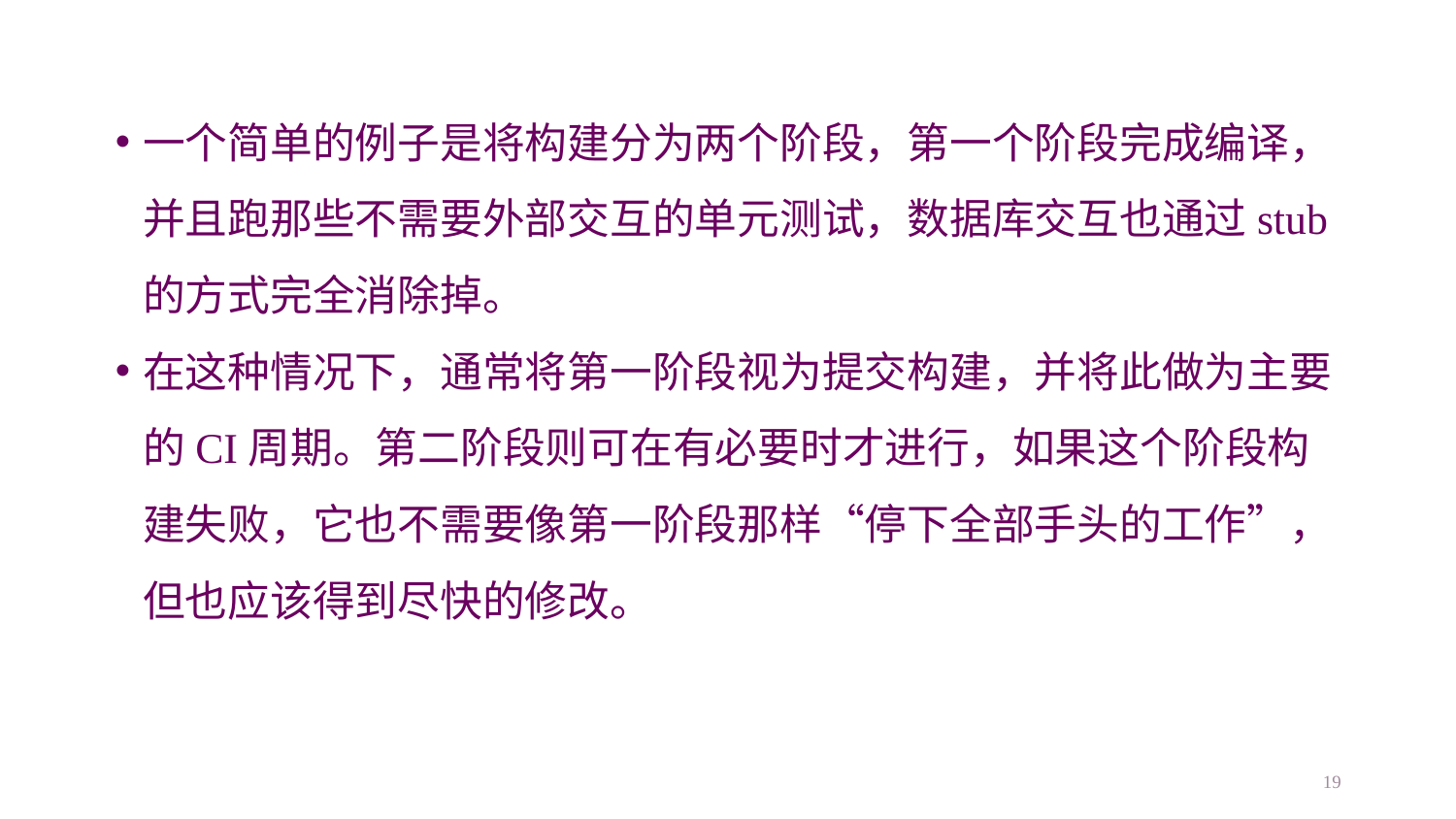

一个简单的例子是将构建分为两个阶段，第一个阶段完成编译，并且跑那些不需要外部交互的单元测试，数据库交互也通过stub的方式完全消除掉。
在这种情况下，通常将第一阶段视为提交构建，并将此做为主要的CI周期。第二阶段则可在有必要时才进行，如果这个阶段构建失败，它也不需要像第一阶段那样“停下全部手头的工作”，但也应该得到尽快的修改。

19